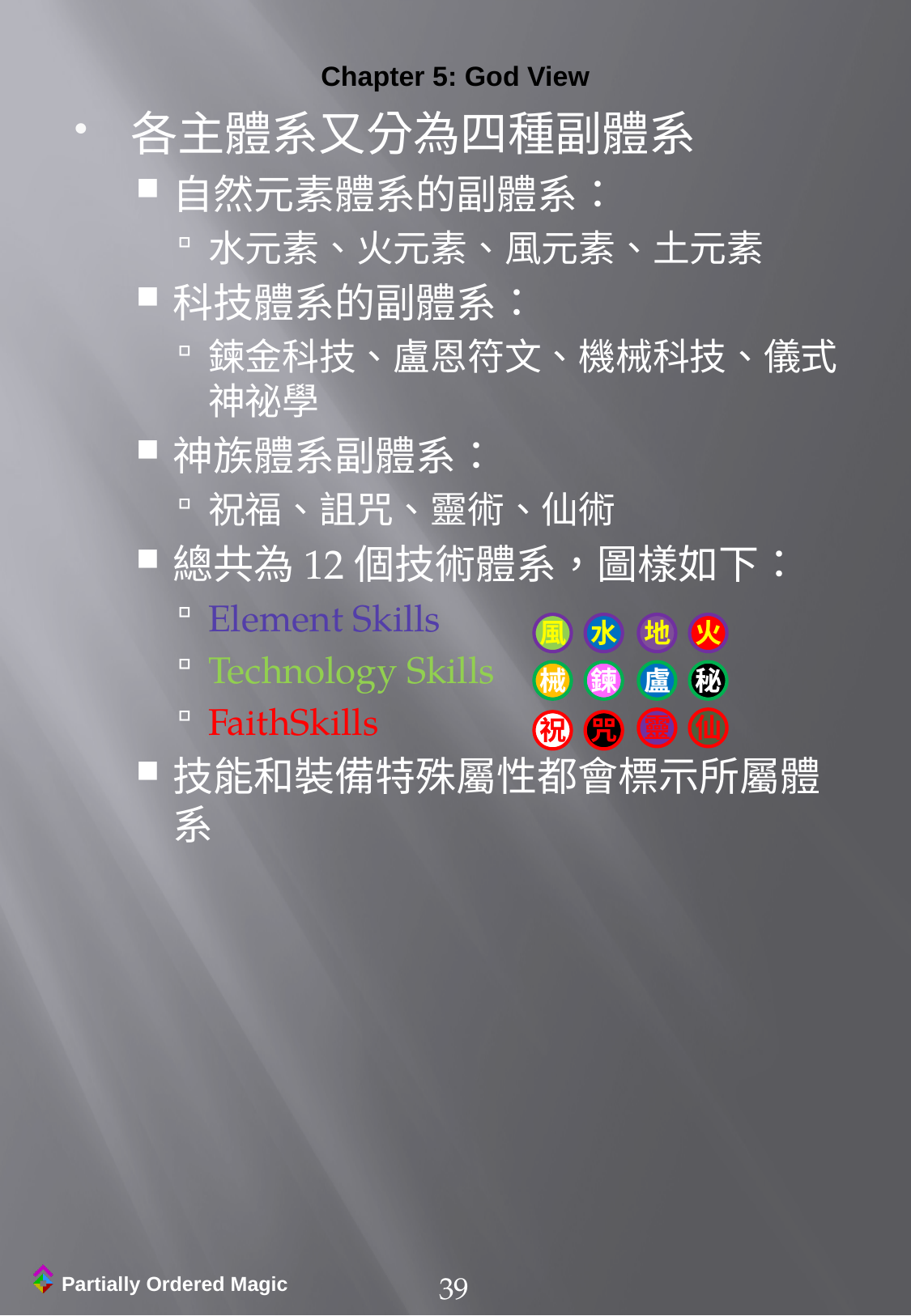

# Chapter 5: God View
各主體系又分為四種副體系
自然元素體系的副體系：
水元素、火元素、風元素、土元素
科技體系的副體系：
鍊金科技、盧恩符文、機械科技、儀式神祕學
神族體系副體系：
祝福、詛咒、靈術、仙術
總共為12個技術體系，圖樣如下：
Element Skills
Technology Skills
FaithSkills
技能和裝備特殊屬性都會標示所屬體系
風

水

地

火

械

鍊

盧

秘

靈

仙

祝

咒